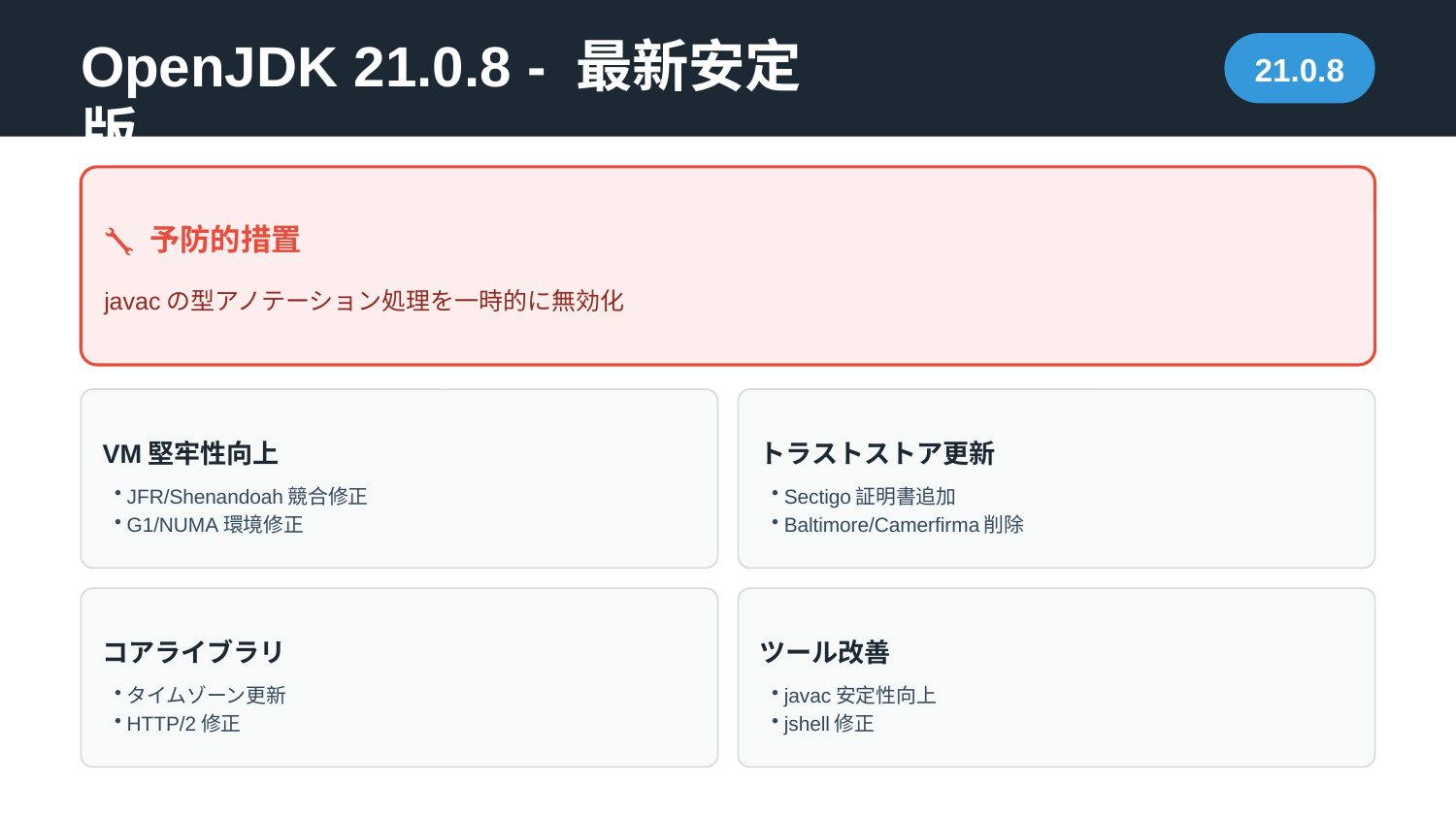

OpenJDK 21.0.8 - 最新安定版

21.0.8

🔧 予防的措置
javacの型アノテーション処理を一時的に無効化

VM堅牢性向上
トラストストア更新
JFR/Shenandoah競合修正
G1/NUMA環境修正
Sectigo証明書追加
Baltimore/Camerfirma削除

コアライブラリ
ツール改善
タイムゾーン更新
HTTP/2修正
javac安定性向上
jshell修正